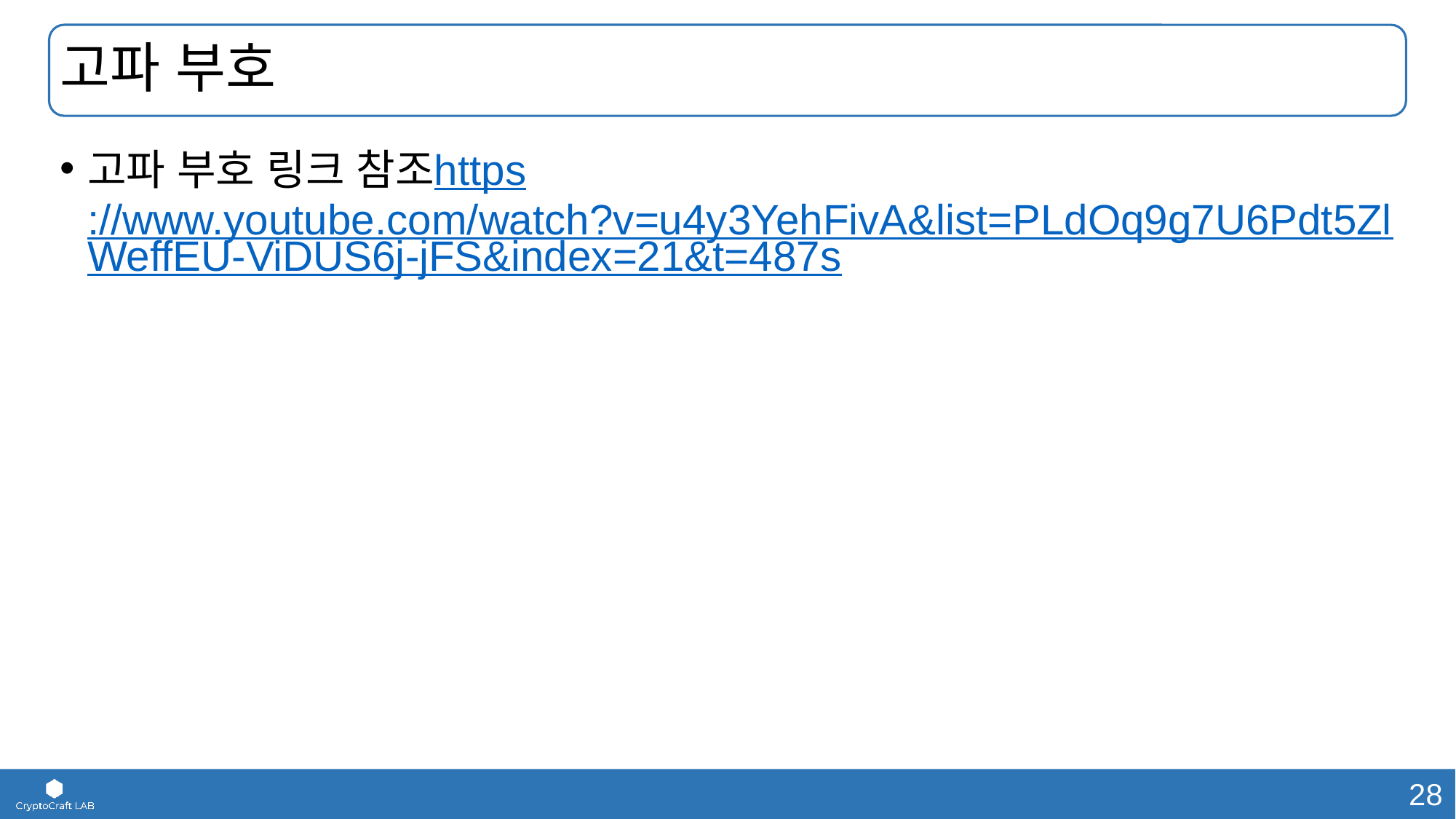

# 고파 부호
고파 부호 링크 참조
https://www.youtube.com/watch?v=u4y3YehFivA&list=PLdOq9g7U6Pdt5ZlWeffEU-ViDUS6j-jFS&index=21&t=487s